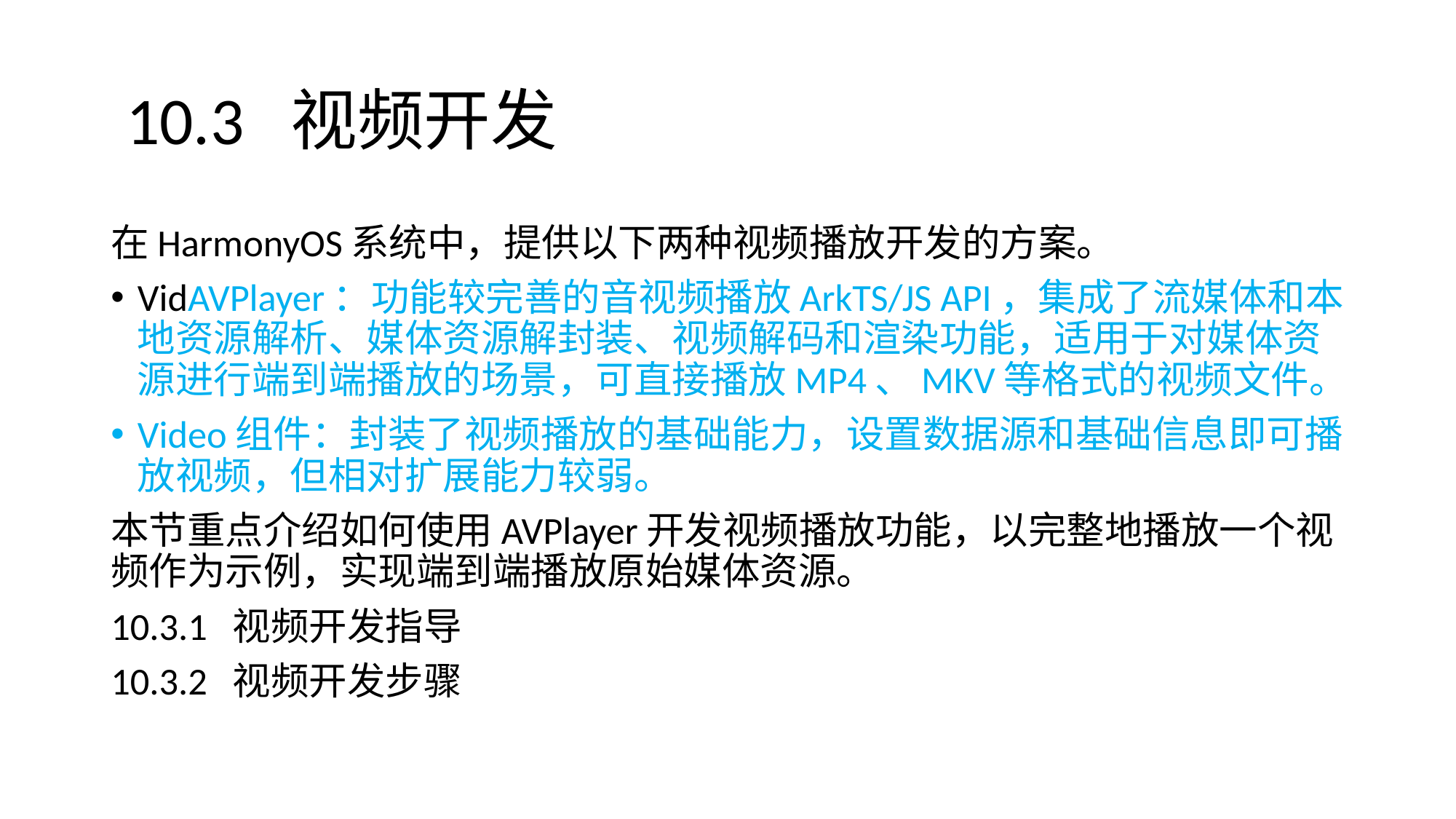

# 10.3  视频开发
在HarmonyOS系统中，提供以下两种视频播放开发的方案。
VidAVPlayer：功能较完善的音视频播放ArkTS/JS API，集成了流媒体和本地资源解析、媒体资源解封装、视频解码和渲染功能，适用于对媒体资源进行端到端播放的场景，可直接播放MP4、MKV等格式的视频文件。
Video组件：封装了视频播放的基础能力，设置数据源和基础信息即可播放视频，但相对扩展能力较弱。
本节重点介绍如何使用AVPlayer开发视频播放功能，以完整地播放一个视频作为示例，实现端到端播放原始媒体资源。
10.3.1  视频开发指导
10.3.2  视频开发步骤